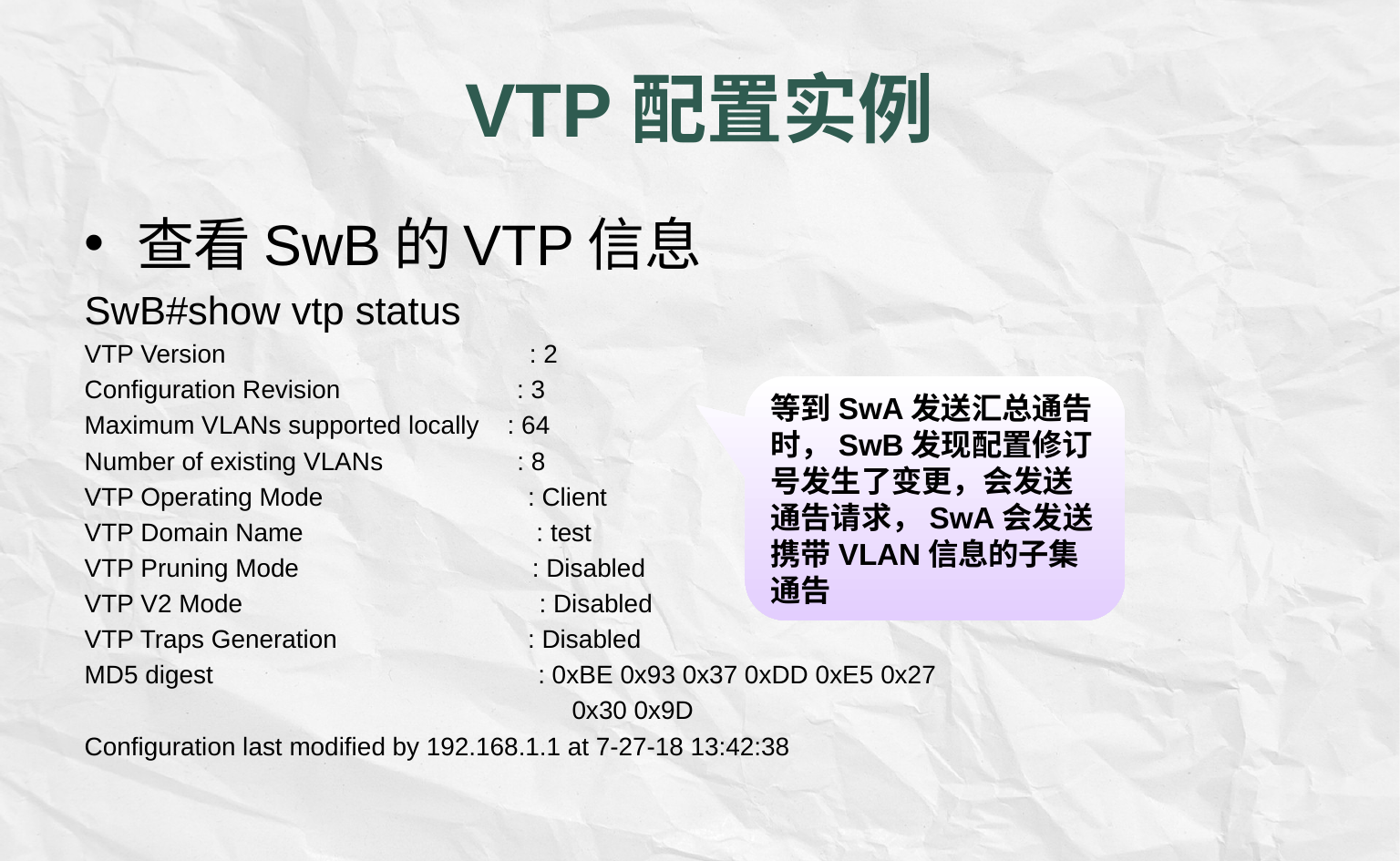

# VTP配置实例
查看SwB的VTP信息
SwB#show vtp status
VTP Version                                           : 2
Configuration Revision                         : 3
Maximum VLANs supported locally    : 64
Number of existing VLANs                   : 8
VTP Operating Mode                             : Client
VTP Domain Name                                 : test
VTP Pruning Mode                                 : Disabled
VTP V2 Mode                                          : Disabled
VTP Traps Generation                           : Disabled
MD5 digest                                              : 0xBE 0x93 0x37 0xDD 0xE5 0x27
                                                                     0x30 0x9D
Configuration last modified by 192.168.1.1 at 7-27-18 13:42:38
等到SwA发送汇总通告时，SwB发现配置修订号发生了变更，会发送通告请求，SwA会发送携带VLAN信息的子集通告

107